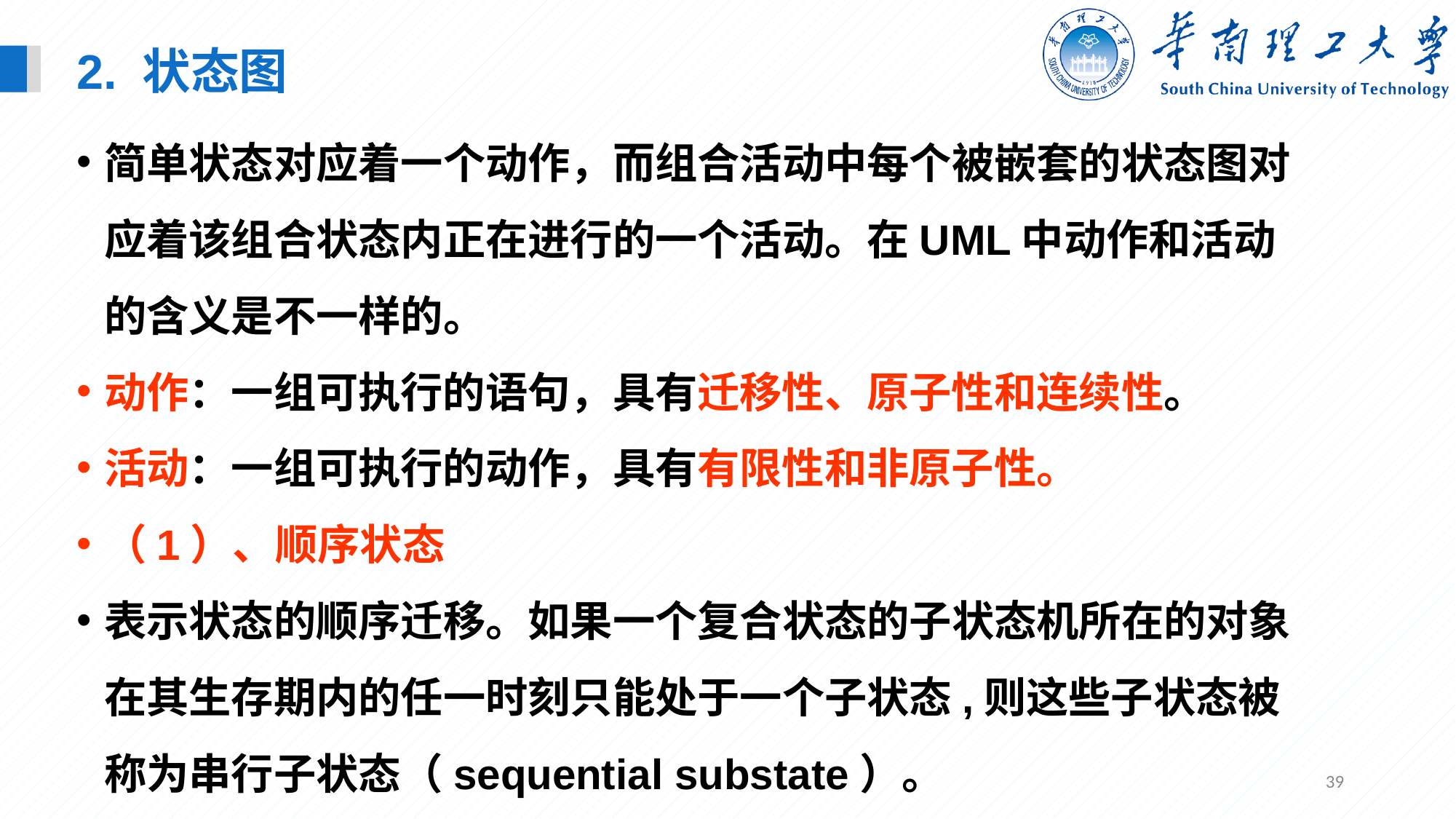

2. 状态图
简单状态对应着一个动作，而组合活动中每个被嵌套的状态图对应着该组合状态内正在进行的一个活动。在UML中动作和活动的含义是不一样的。
动作：一组可执行的语句，具有迁移性、原子性和连续性。
活动：一组可执行的动作，具有有限性和非原子性。
（1）、顺序状态
表示状态的顺序迁移。如果一个复合状态的子状态机所在的对象在其生存期内的任一时刻只能处于一个子状态,则这些子状态被称为串行子状态（sequential substate）。
39